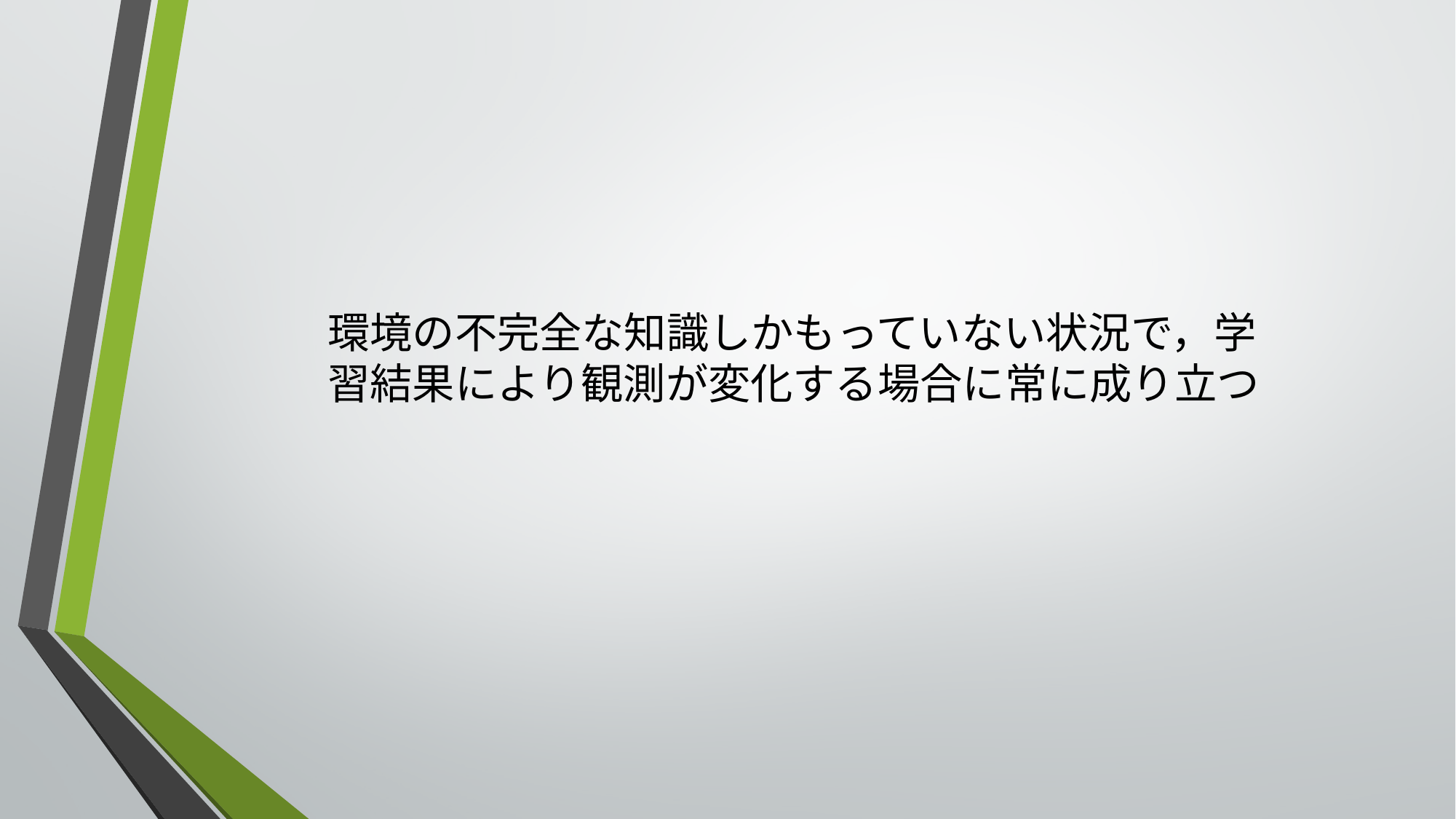

環境の不完全な知識しかもっていない状況で，学習結果により観測が変化する場合に常に成り立つ